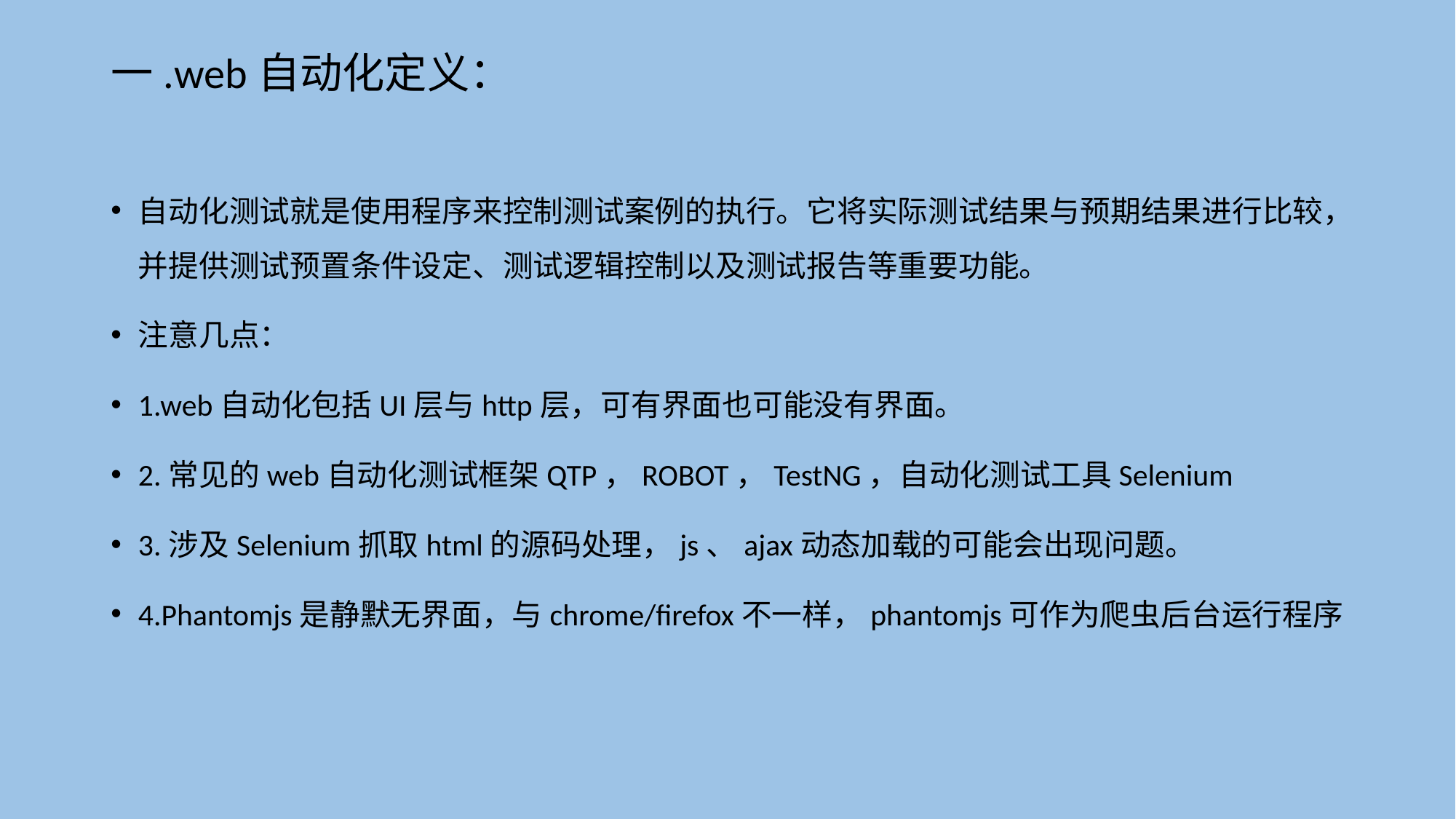

一.web自动化定义：

自动化测试就是使用程序来控制测试案例的执行。它将实际测试结果与预期结果进行比较，并提供测试预置条件设定、测试逻辑控制以及测试报告等重要功能。
注意几点：
1.web自动化包括UI层与http层，可有界面也可能没有界面。
2.常见的web自动化测试框架QTP，ROBOT，TestNG，自动化测试工具Selenium
3.涉及Selenium抓取html的源码处理，js、ajax动态加载的可能会出现问题。
4.Phantomjs是静默无界面，与chrome/firefox不一样，phantomjs可作为爬虫后台运行程序